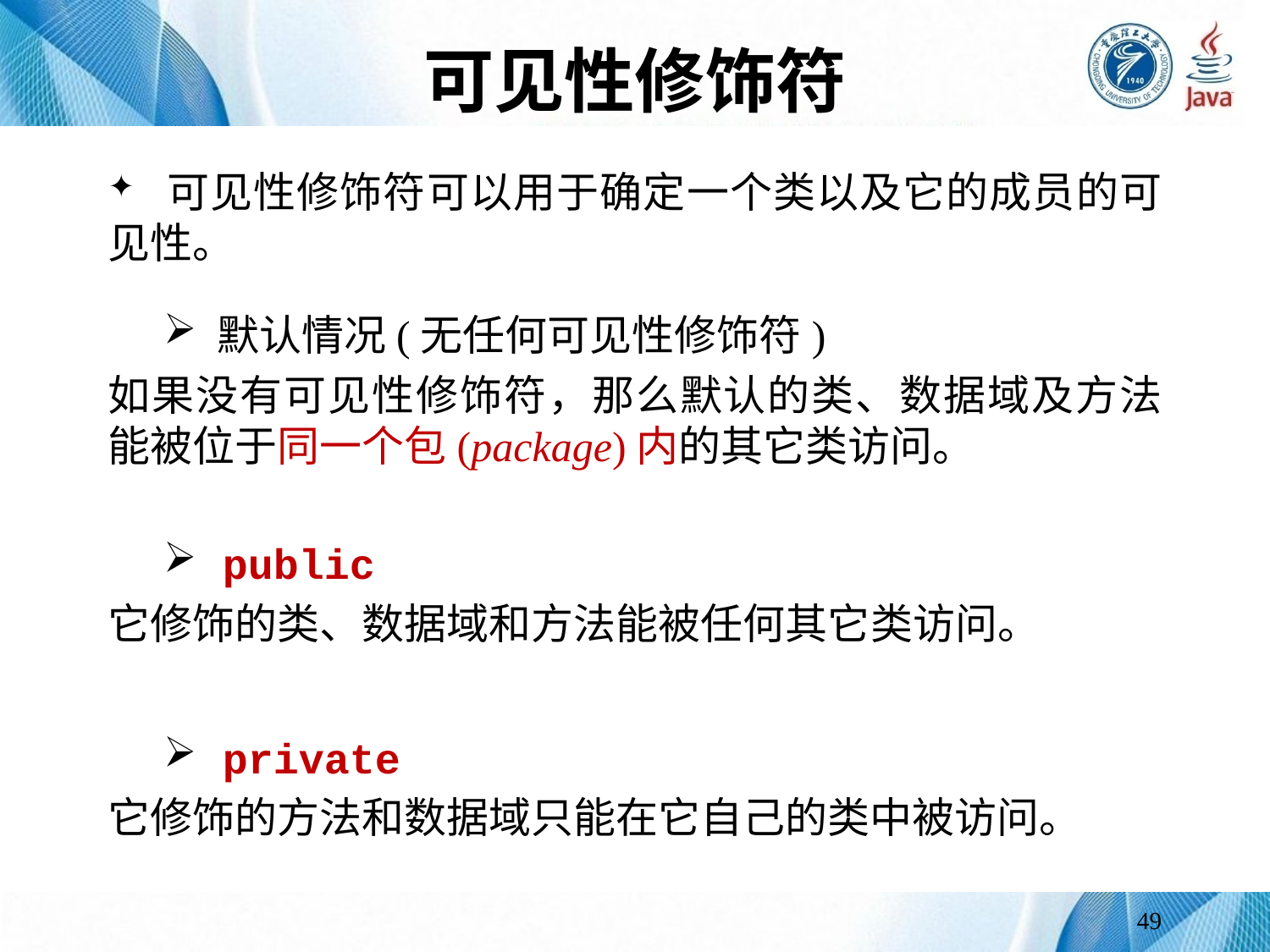

# 可见性修饰符
  可见性修饰符可以用于确定一个类以及它的成员的可见性。
 默认情况(无任何可见性修饰符)
如果没有可见性修饰符，那么默认的类、数据域及方法能被位于同一个包(package)内的其它类访问。

 public
它修饰的类、数据域和方法能被任何其它类访问。

 private
它修饰的方法和数据域只能在它自己的类中被访问。
49